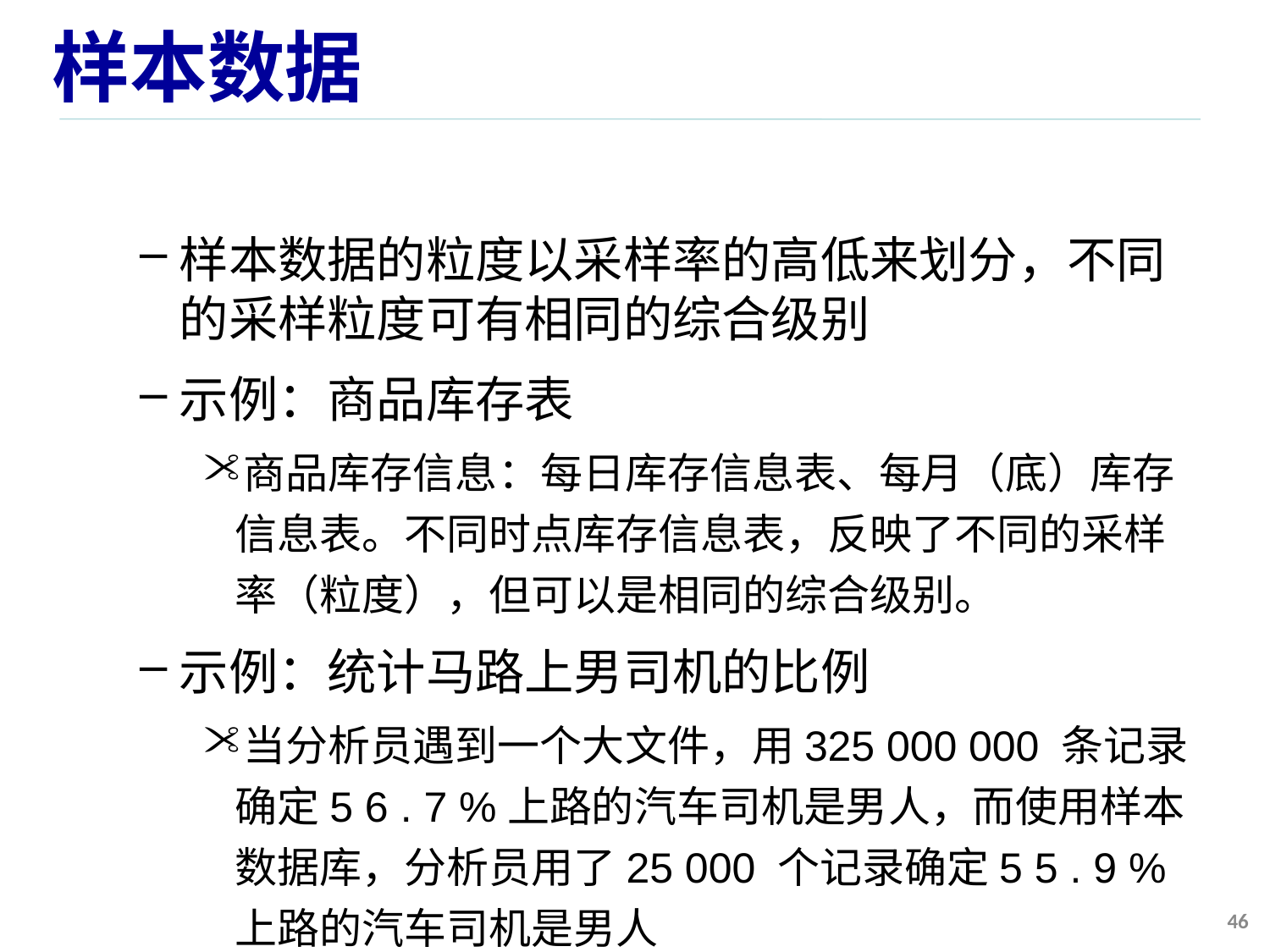

# 样本数据
样本数据的粒度以采样率的高低来划分，不同的采样粒度可有相同的综合级别
示例：商品库存表
商品库存信息：每日库存信息表、每月（底）库存信息表。不同时点库存信息表，反映了不同的采样率（粒度），但可以是相同的综合级别。
示例：统计马路上男司机的比例
当分析员遇到一个大文件，用325 000 000 条记录确定5 6 . 7 %上路的汽车司机是男人，而使用样本数据库，分析员用了25 000 个记录确定5 5 . 9 %上路的汽车司机是男人
46